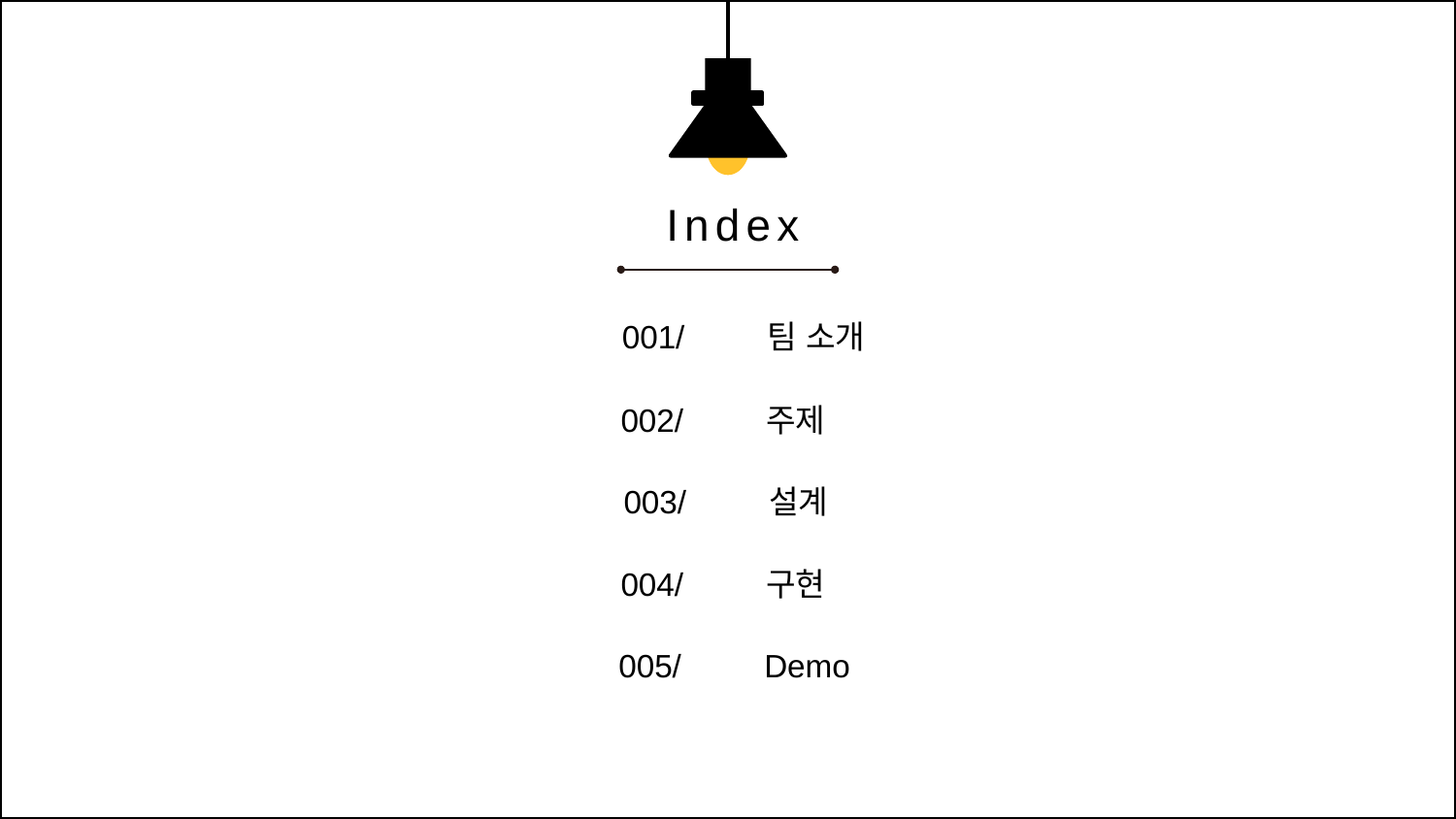

Index
001/	팀 소개
002/	주제
003/	설계
004/	구현
005/	Demo